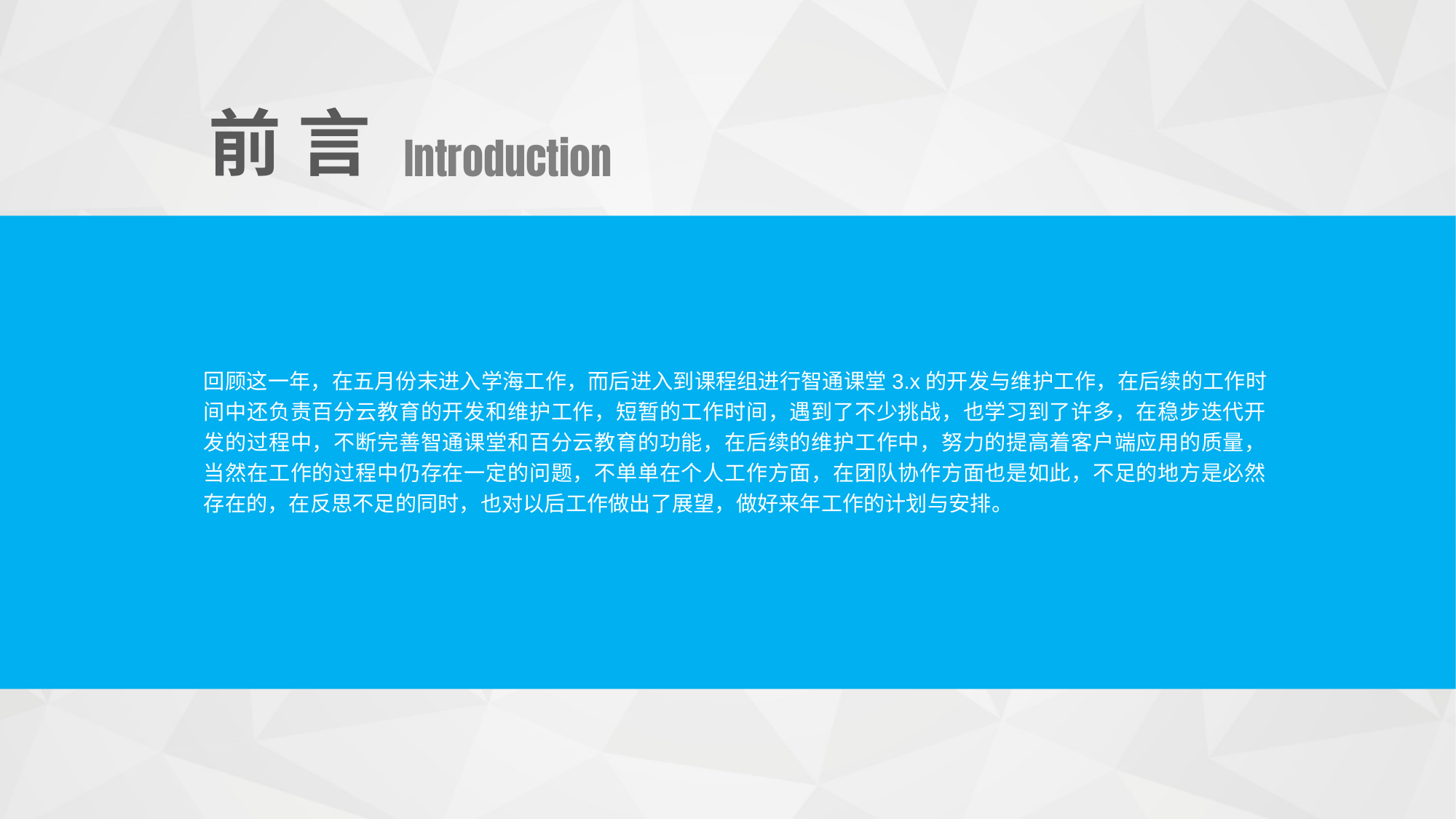

前 言
Introduction

回顾这一年，在五月份末进入学海工作，而后进入到课程组进行智通课堂3.x的开发与维护工作，在后续的工作时间中还负责百分云教育的开发和维护工作，短暂的工作时间，遇到了不少挑战，也学习到了许多，在稳步迭代开发的过程中，不断完善智通课堂和百分云教育的功能，在后续的维护工作中，努力的提高着客户端应用的质量，当然在工作的过程中仍存在一定的问题，不单单在个人工作方面，在团队协作方面也是如此，不足的地方是必然存在的，在反思不足的同时，也对以后工作做出了展望，做好来年工作的计划与安排。